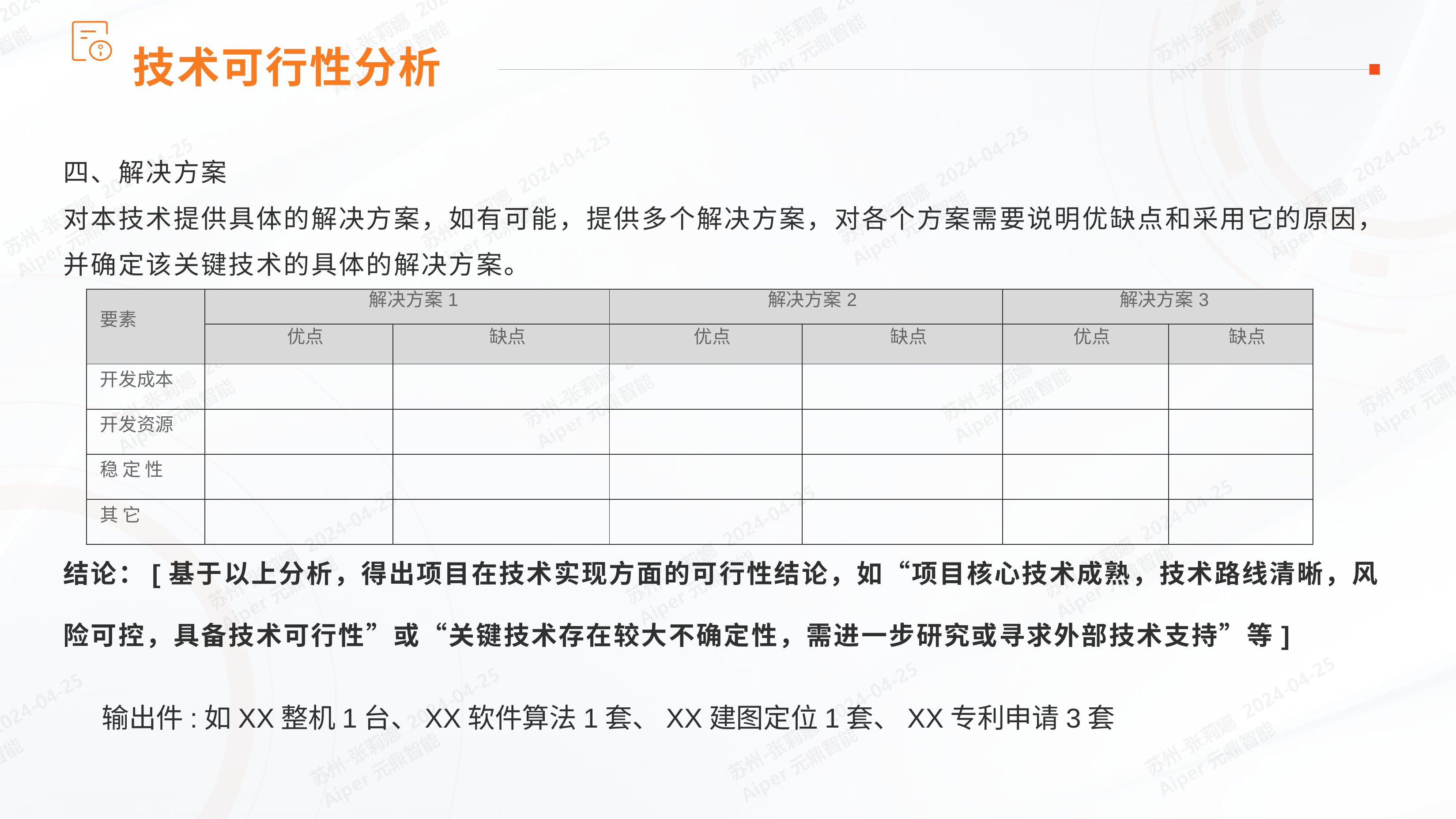

技术可行性分析
四、解决方案
对本技术提供具体的解决方案，如有可能，提供多个解决方案，对各个方案需要说明优缺点和采用它的原因，并确定该关键技术的具体的解决方案。

结论：[基于以上分析，得出项目在技术实现方面的可行性结论，如“项目核心技术成熟，技术路线清晰，风险可控，具备技术可行性”或“关键技术存在较大不确定性，需进一步研究或寻求外部技术支持”等]
| 要素 | 解决方案1 |  | 解决方案2 |  | 解决方案3 |  |
| --- | --- | --- | --- | --- | --- | --- |
|  | 优点 | 缺点 | 优点 | 缺点 | 优点 | 缺点 |
| 开发成本 |  |  |  |  |  |  |
| 开发资源 |  |  |  |  |  |  |
| 稳 定 性 |  |  |  |  |  |  |
| 其 它 |  |  |  |  |  |  |
输出件:如XX整机1台、XX软件算法1套、XX建图定位1套、XX专利申请3套